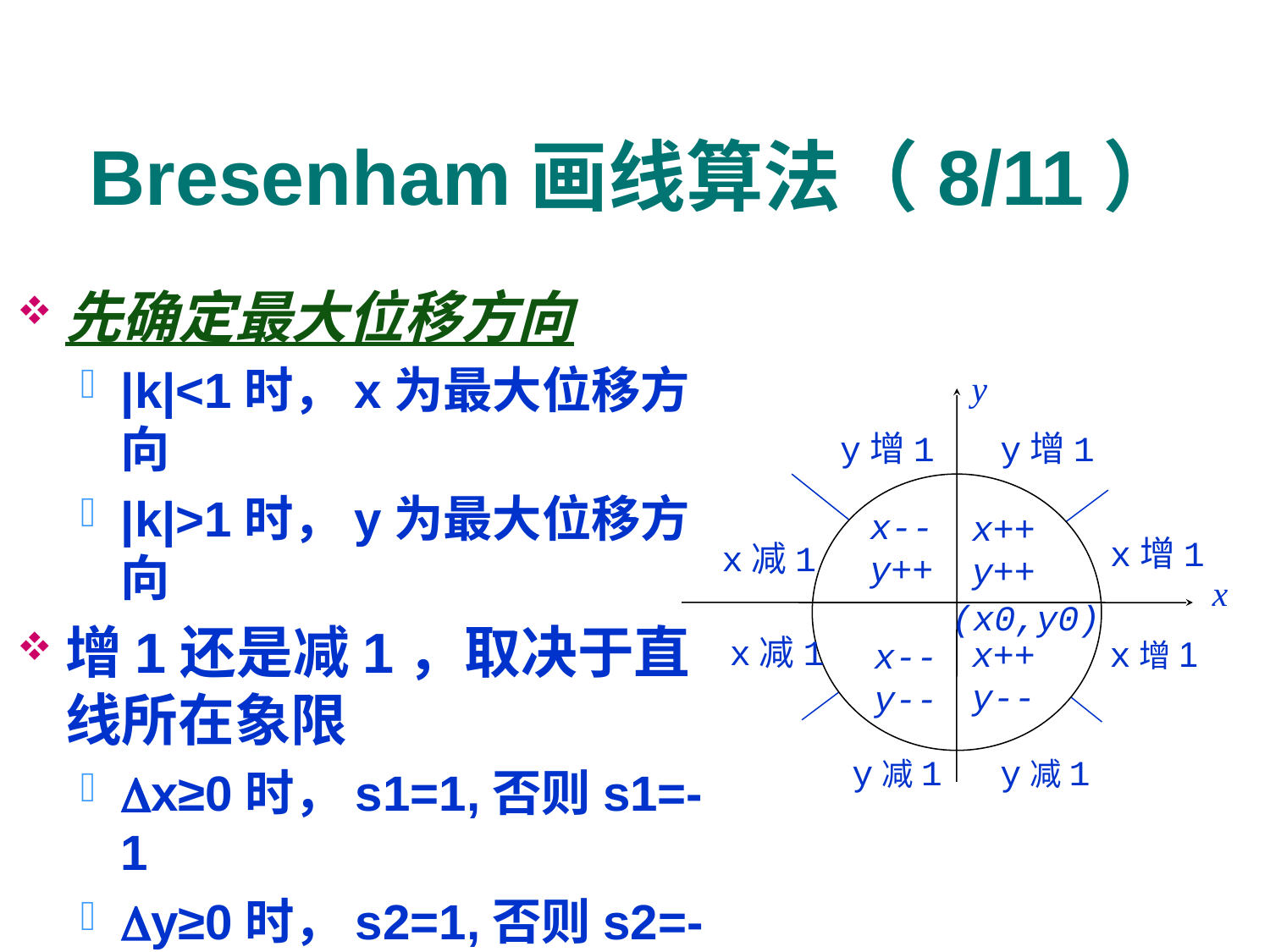

# Bresenham画线算法（8/11）
先确定最大位移方向
|k|<1时，x为最大位移方向
|k|>1时，y为最大位移方向
增1还是减1，取决于直线所在象限
Δx≥0时，s1=1,否则s1=-1
Δy≥0时，s2=1,否则s2=-1

y

y增1
y增1

x++
y++

x--
y++
x++
y++
x增1
x减1
x
o
(x0,y0)

x减1
x++
y--
x增1
x--
y--

y减1
y减1